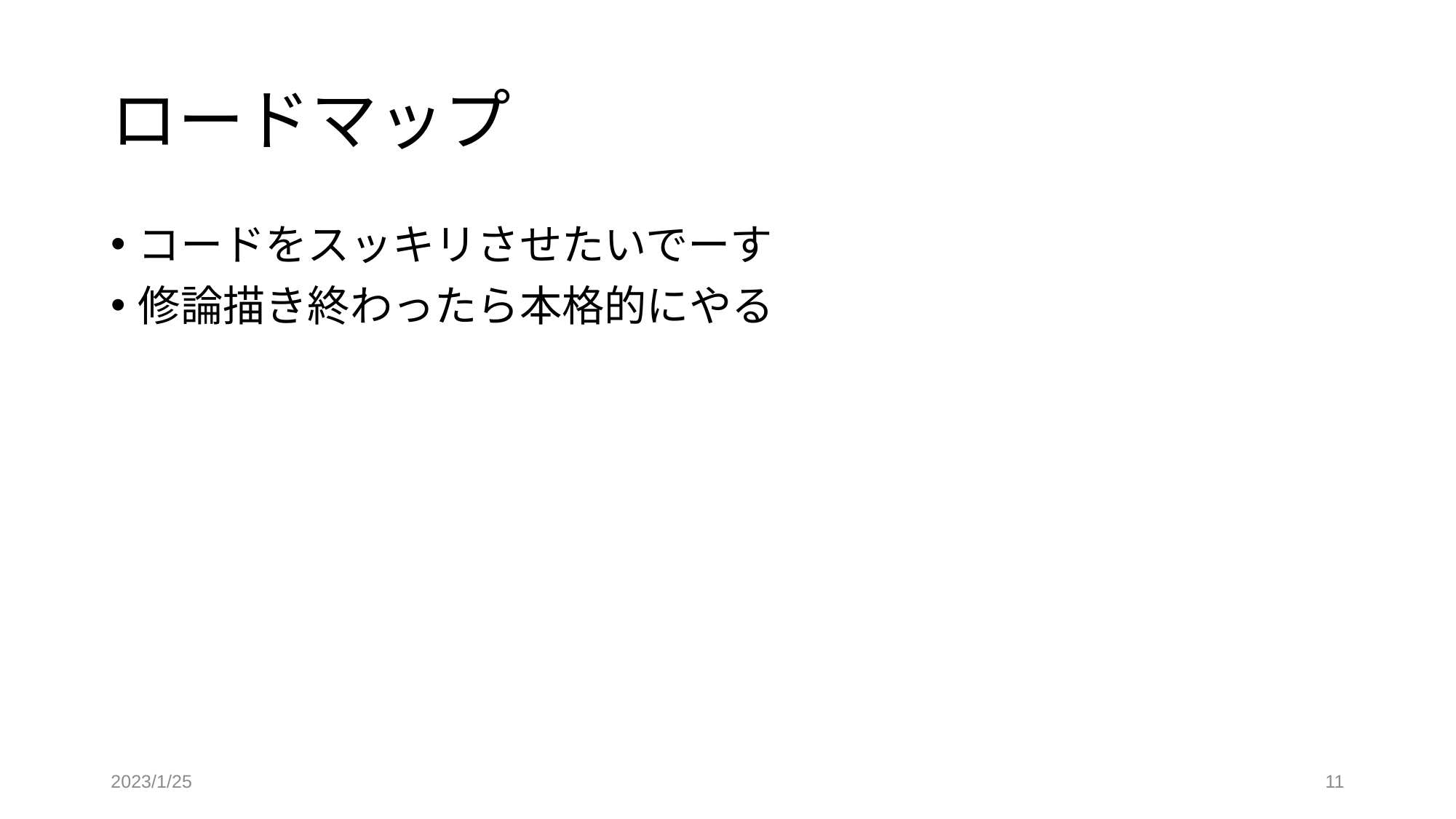

# ロードマップ
コードをスッキリさせたいでーす
修論描き終わったら本格的にやる
2023/1/25
11